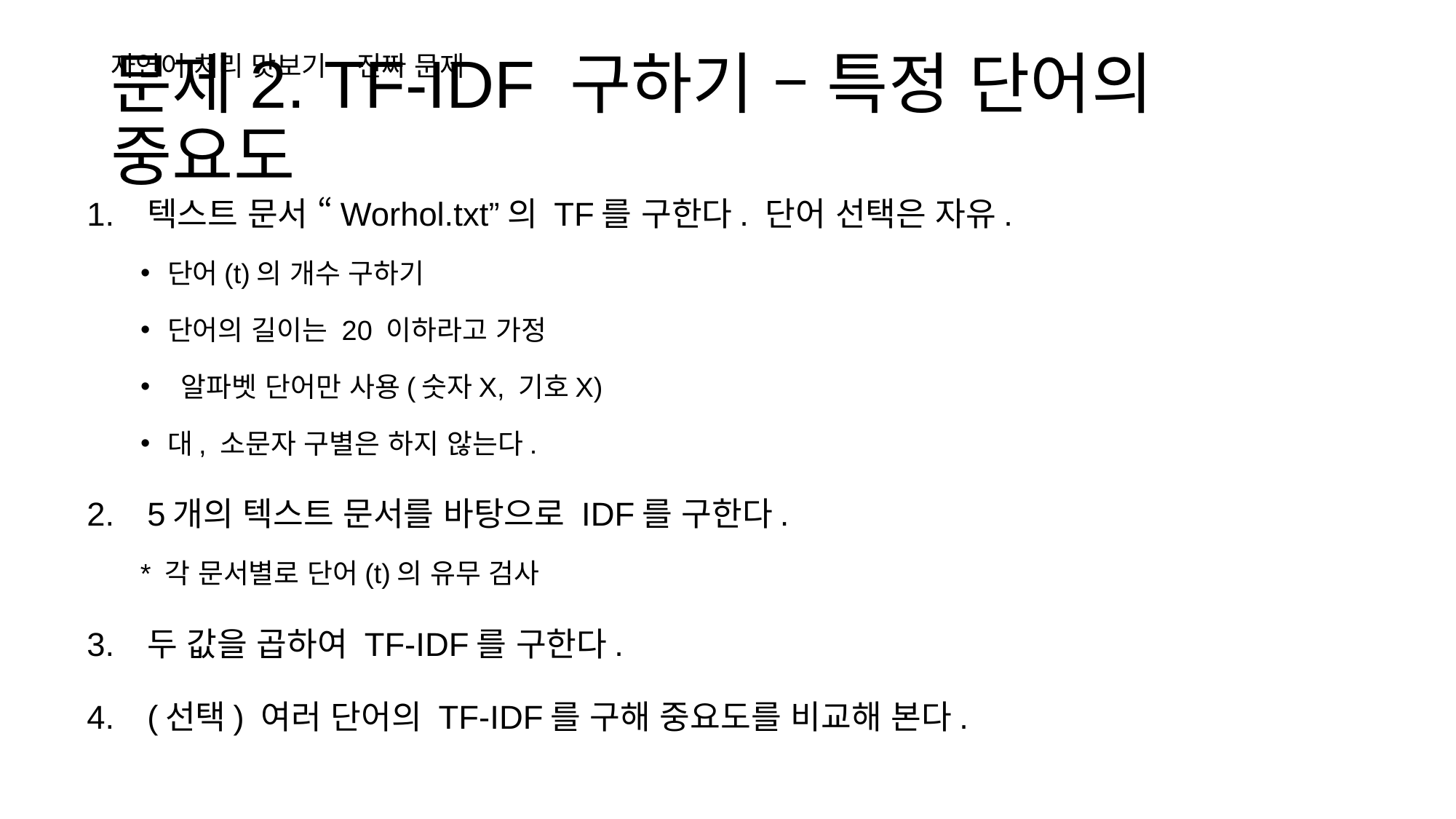

# 문제2. TF-IDF 구하기 – 특정 단어의 중요도
자연어 처리 맛보기 – 진짜 문제
텍스트 문서 “Worhol.txt”의 TF를 구한다. 단어 선택은 자유.
단어(t)의 개수 구하기
단어의 길이는 20 이하라고 가정
 알파벳 단어만 사용(숫자X, 기호X)
대, 소문자 구별은 하지 않는다.
5개의 텍스트 문서를 바탕으로 IDF를 구한다.
* 각 문서별로 단어(t)의 유무 검사
두 값을 곱하여 TF-IDF를 구한다.
(선택) 여러 단어의 TF-IDF를 구해 중요도를 비교해 본다.